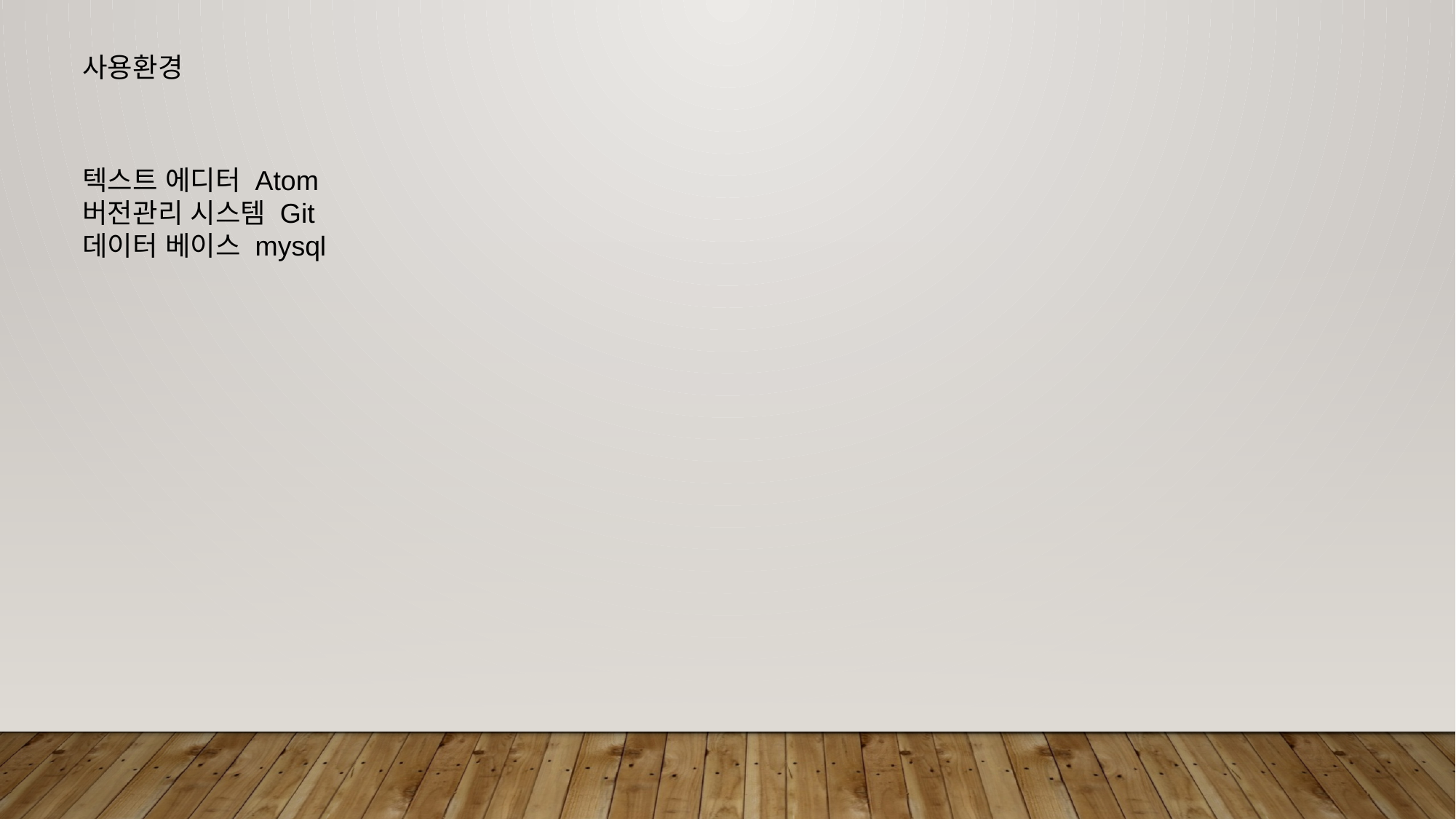

사용환경
텍스트 에디터 Atom
버전관리 시스템 Git
데이터 베이스 mysql